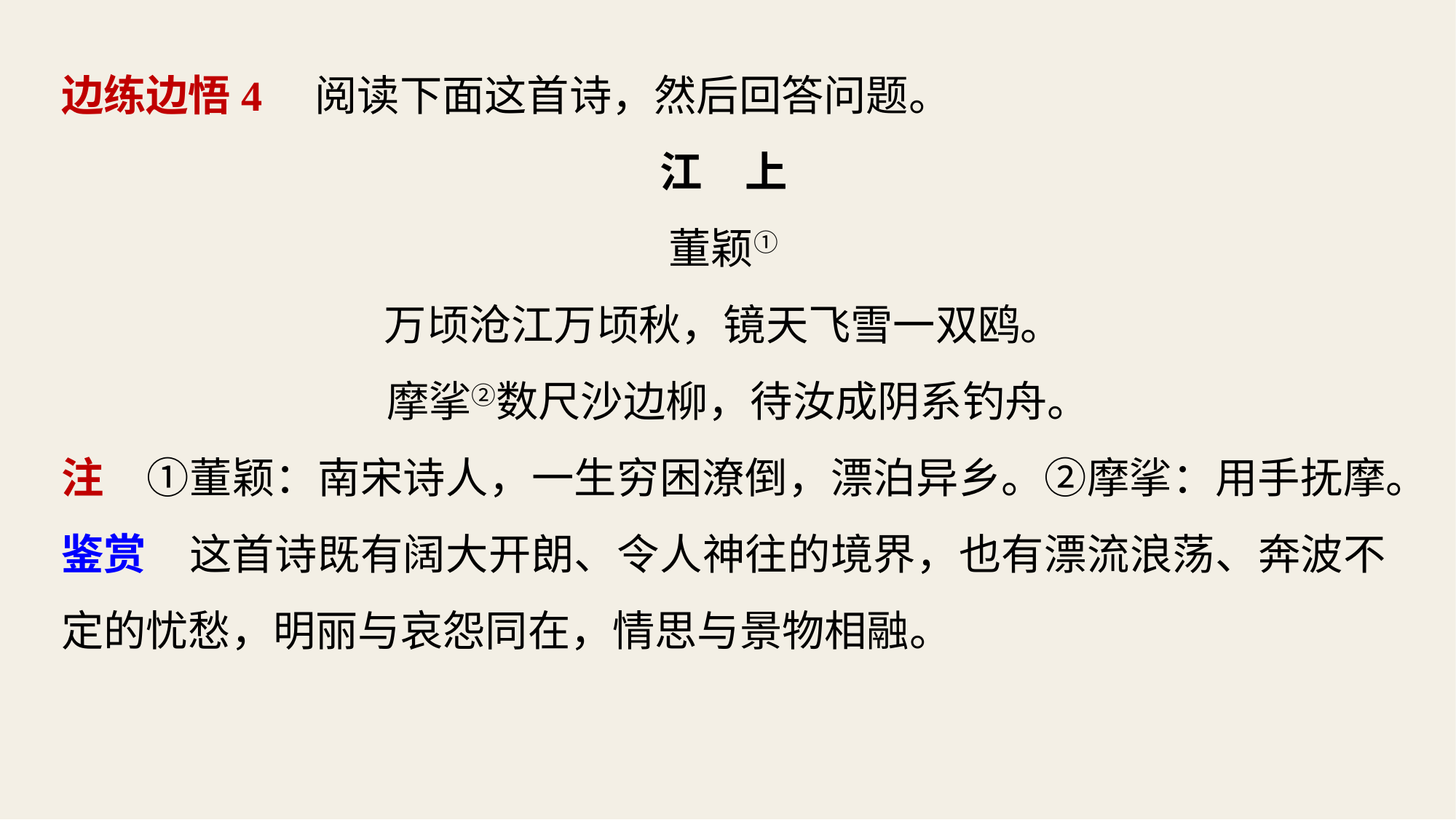

边练边悟4　阅读下面这首诗，然后回答问题。
江　上
董颖①
万顷沧江万顷秋，镜天飞雪一双鸥。
  摩挲②数尺沙边柳，待汝成阴系钓舟。
注　①董颖：南宋诗人，一生穷困潦倒，漂泊异乡。②摩挲：用手抚摩。鉴赏　这首诗既有阔大开朗、令人神往的境界，也有漂流浪荡、奔波不定的忧愁，明丽与哀怨同在，情思与景物相融。